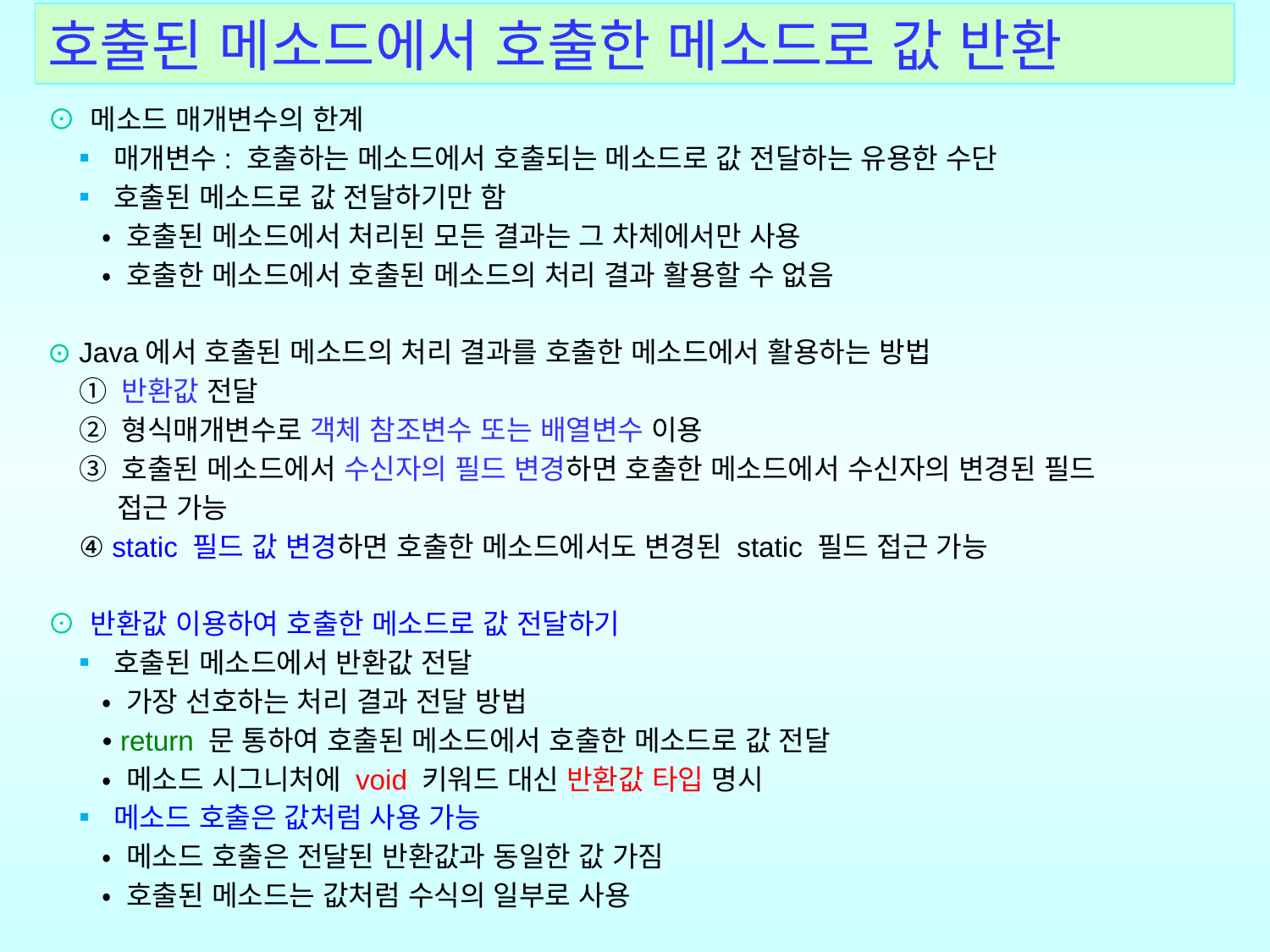

호출된 메소드에서 호출한 메소드로 값 반환
⊙ 메소드 매개변수의 한계
   ▪ 매개변수: 호출하는 메소드에서 호출되는 메소드로 값 전달하는 유용한 수단
   ▪ 호출된 메소드로 값 전달하기만 함
       • 호출된 메소드에서 처리된 모든 결과는 그 차체에서만 사용
       • 호출한 메소드에서 호출된 메소드의 처리 결과 활용할 수 없음

⊙ Java에서 호출된 메소드의 처리 결과를 호출한 메소드에서 활용하는 방법
    ① 반환값 전달
    ② 형식매개변수로 객체 참조변수 또는 배열변수 이용
    ③ 호출된 메소드에서 수신자의 필드 변경하면 호출한 메소드에서 수신자의 변경된 필드
        접근 가능
    ④ static 필드 값 변경하면 호출한 메소드에서도 변경된 static 필드 접근 가능

⊙ 반환값 이용하여 호출한 메소드로 값 전달하기
   ▪ 호출된 메소드에서 반환값 전달
       • 가장 선호하는 처리 결과 전달 방법
       • return 문 통하여 호출된 메소드에서 호출한 메소드로 값 전달
       • 메소드 시그니처에 void 키워드 대신 반환값 타입 명시
   ▪ 메소드 호출은 값처럼 사용 가능
       • 메소드 호출은 전달된 반환값과 동일한 값 가짐
       • 호출된 메소드는 값처럼 수식의 일부로 사용